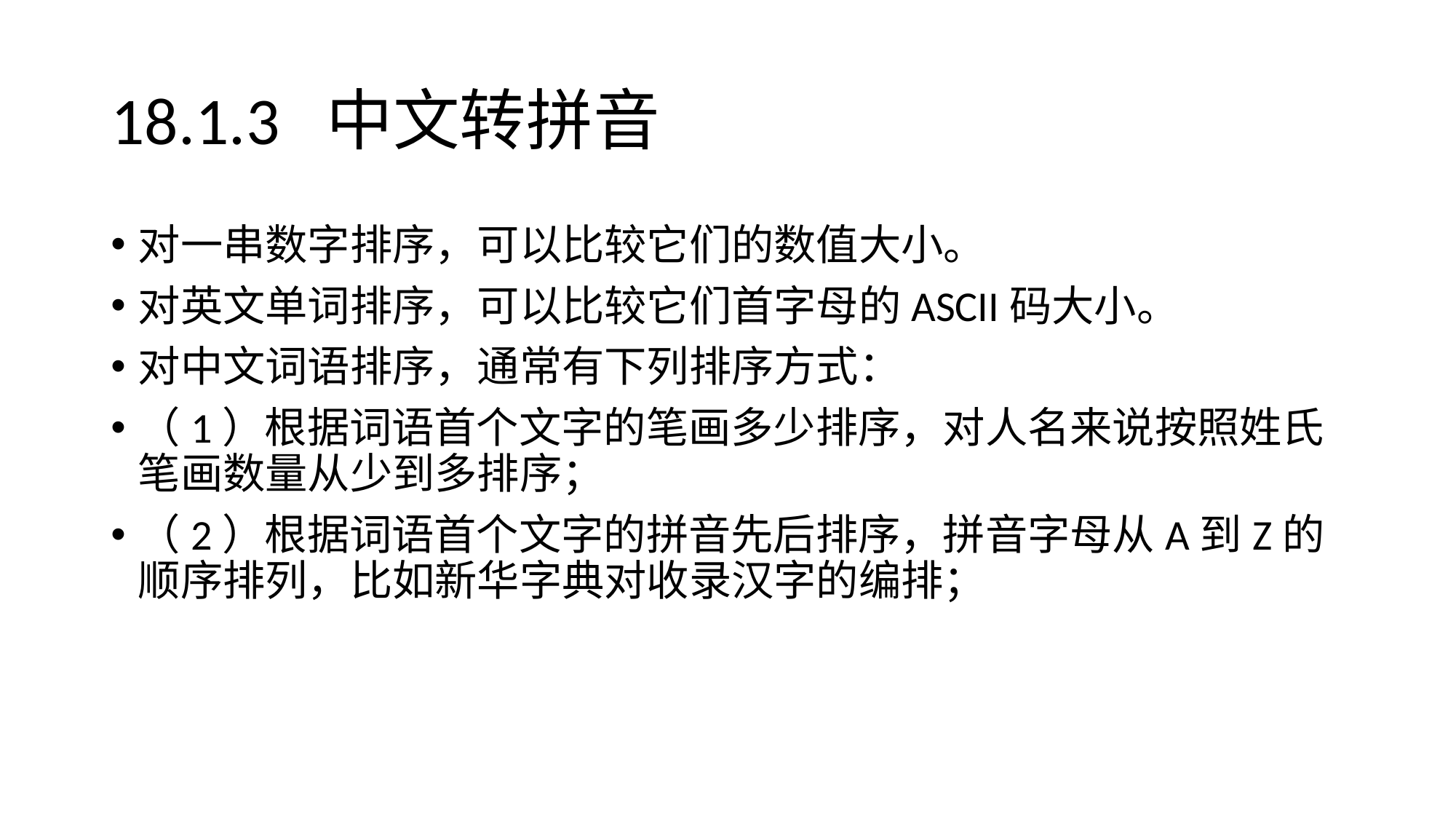

# 18.1.3  中文转拼音
对一串数字排序，可以比较它们的数值大小。
对英文单词排序，可以比较它们首字母的ASCII码大小。
对中文词语排序，通常有下列排序方式：
（1）根据词语首个文字的笔画多少排序，对人名来说按照姓氏笔画数量从少到多排序；
（2）根据词语首个文字的拼音先后排序，拼音字母从A到Z的顺序排列，比如新华字典对收录汉字的编排；